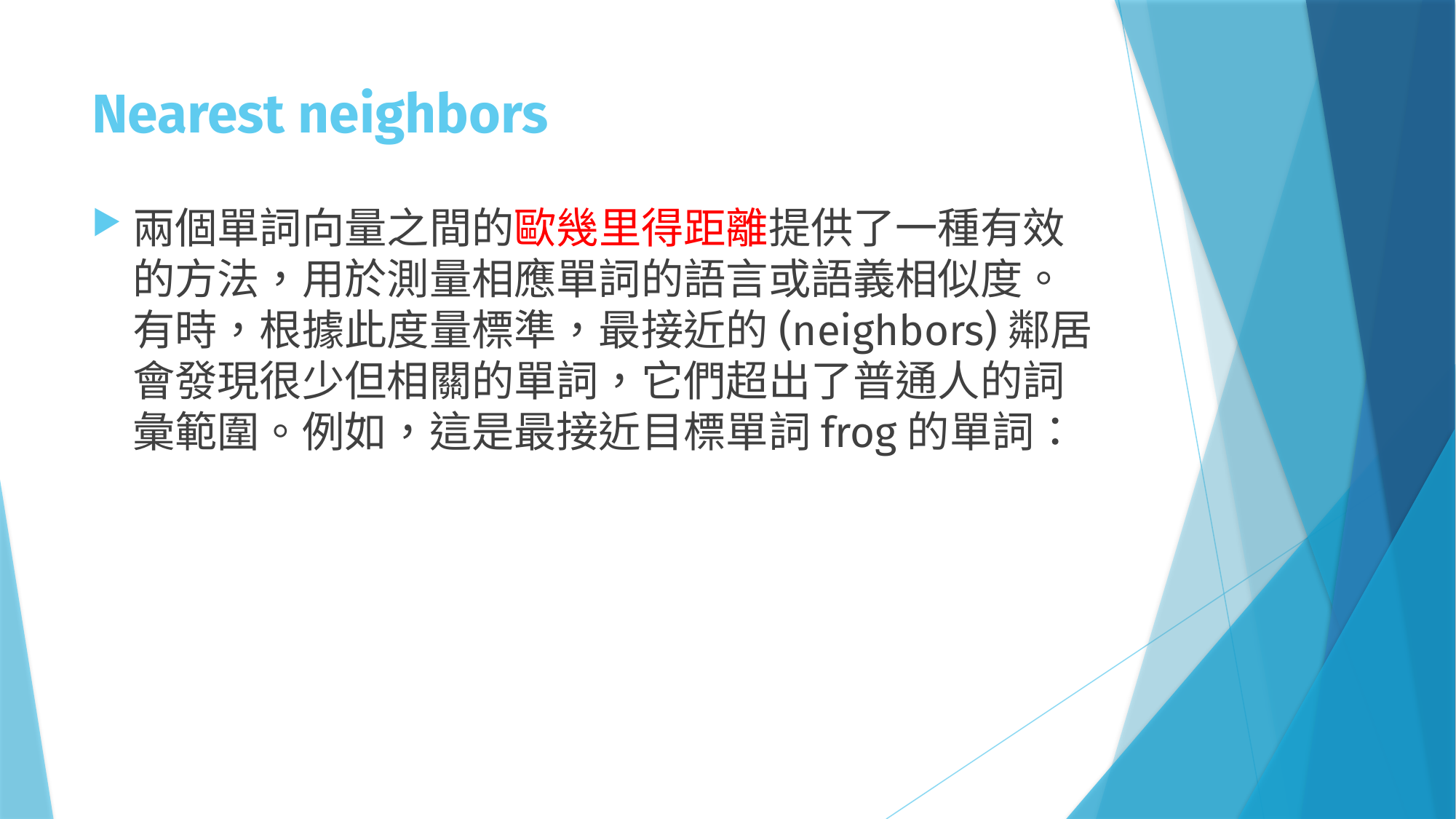

# Nearest neighbors
兩個單詞向量之間的歐幾里得距離提供了一種有效的方法，用於測量相應單詞的語言或語義相似度。有時，根據此度量標準，最接近的(neighbors)鄰居會發現很少但相關的單詞，它們超出了普通人的詞彙範圍。例如，這是最接近目標單詞frog的單詞：